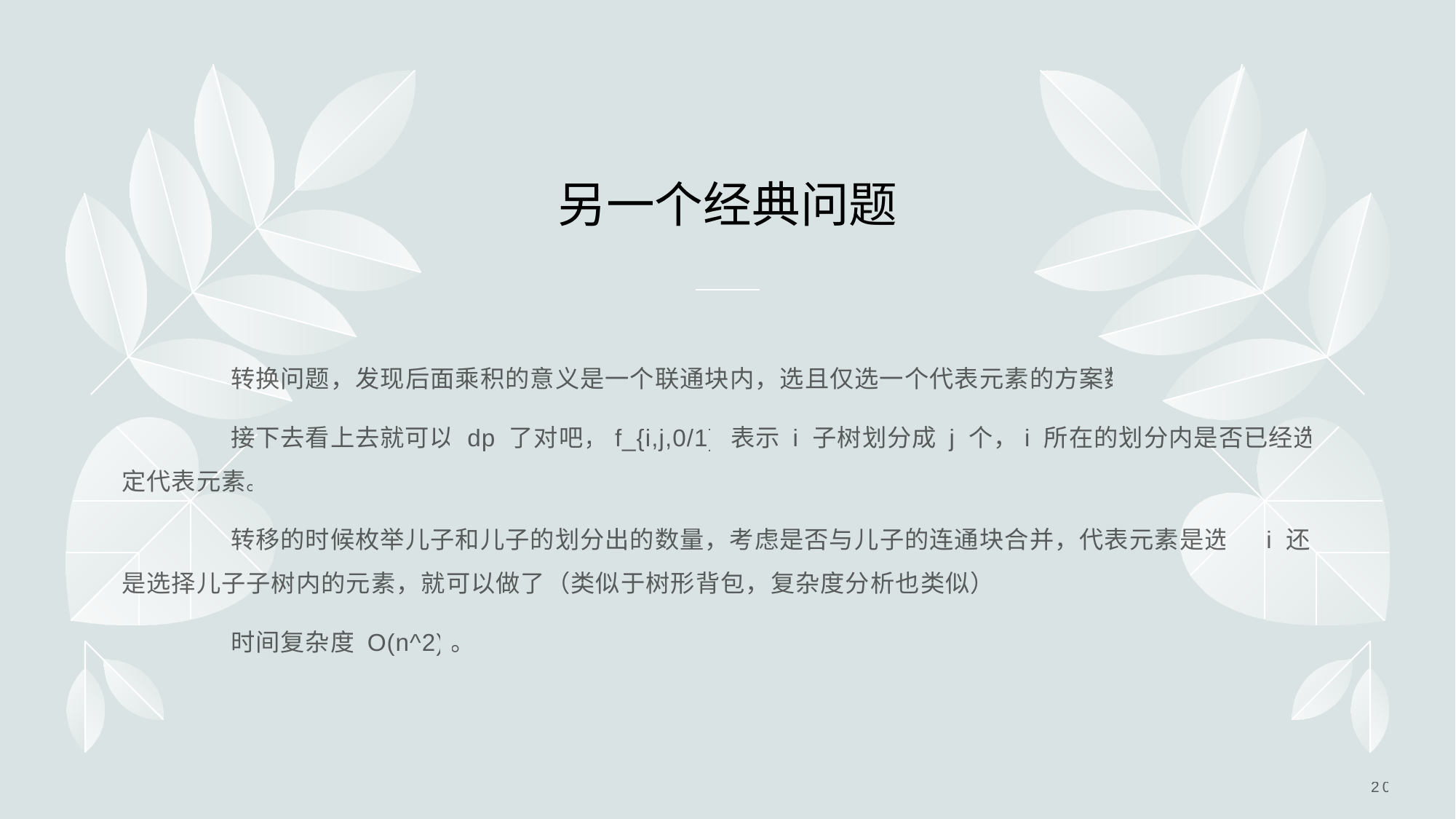

# 另一个经典问题
	转换问题，发现后面乘积的意义是一个联通块内，选且仅选一个代表元素的方案数。
	接下去看上去就可以 dp 了对吧，f_{i,j,0/1} 表示 i 子树划分成 j 个，i 所在的划分内是否已经选定代表元素。
	转移的时候枚举儿子和儿子的划分出的数量，考虑是否与儿子的连通块合并，代表元素是选择 i 还是选择儿子子树内的元素，就可以做了（类似于树形背包，复杂度分析也类似）。
	时间复杂度 O(n^2)。
20